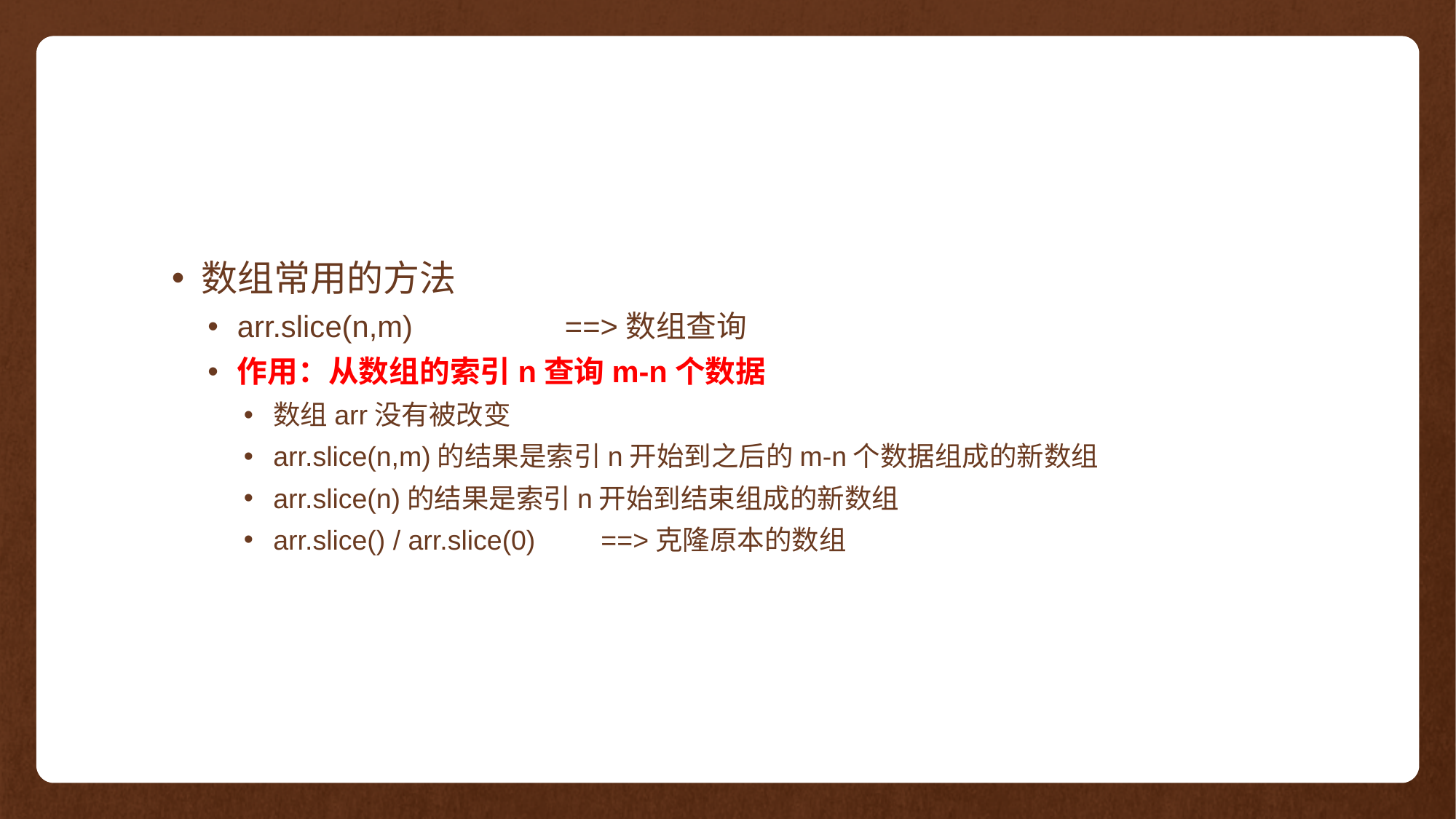

数组常用的方法
arr.slice(n,m)	 	==>数组查询
作用：从数组的索引n查询m-n个数据
数组arr没有被改变
arr.slice(n,m)的结果是索引n开始到之后的m-n个数据组成的新数组
arr.slice(n)的结果是索引n开始到结束组成的新数组
arr.slice() / arr.slice(0)	==>克隆原本的数组